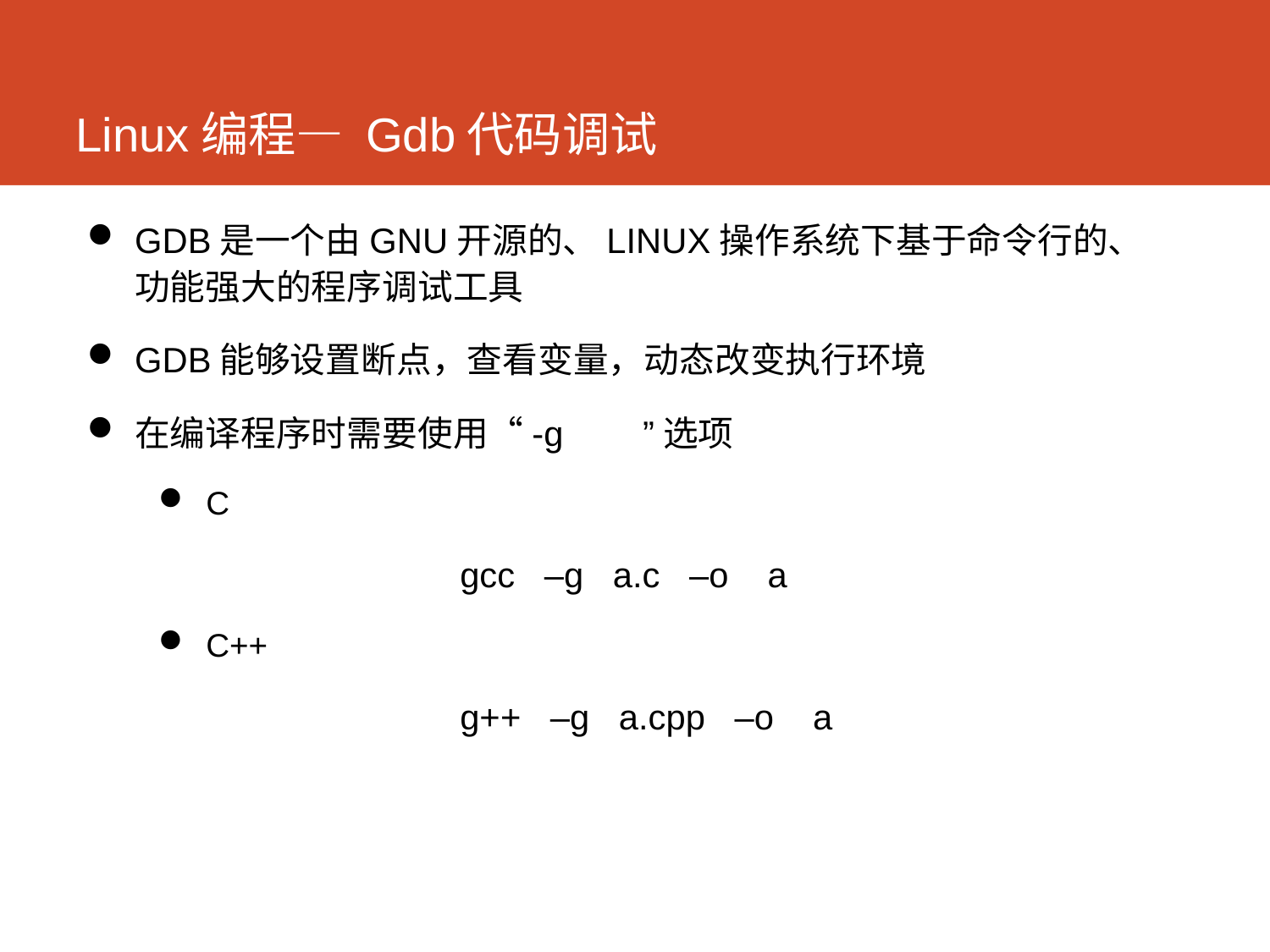

# Linux编程— Gdb代码调试
GDB是一个由GNU开源的、LINUX操作系统下基于命令行的、功能强大的程序调试工具
GDB能够设置断点，查看变量，动态改变执行环境
在编译程序时需要使用“-g	”选项
C
		gcc   –g   a.c   –o    a
C++
		g++   –g   a.cpp   –o    a